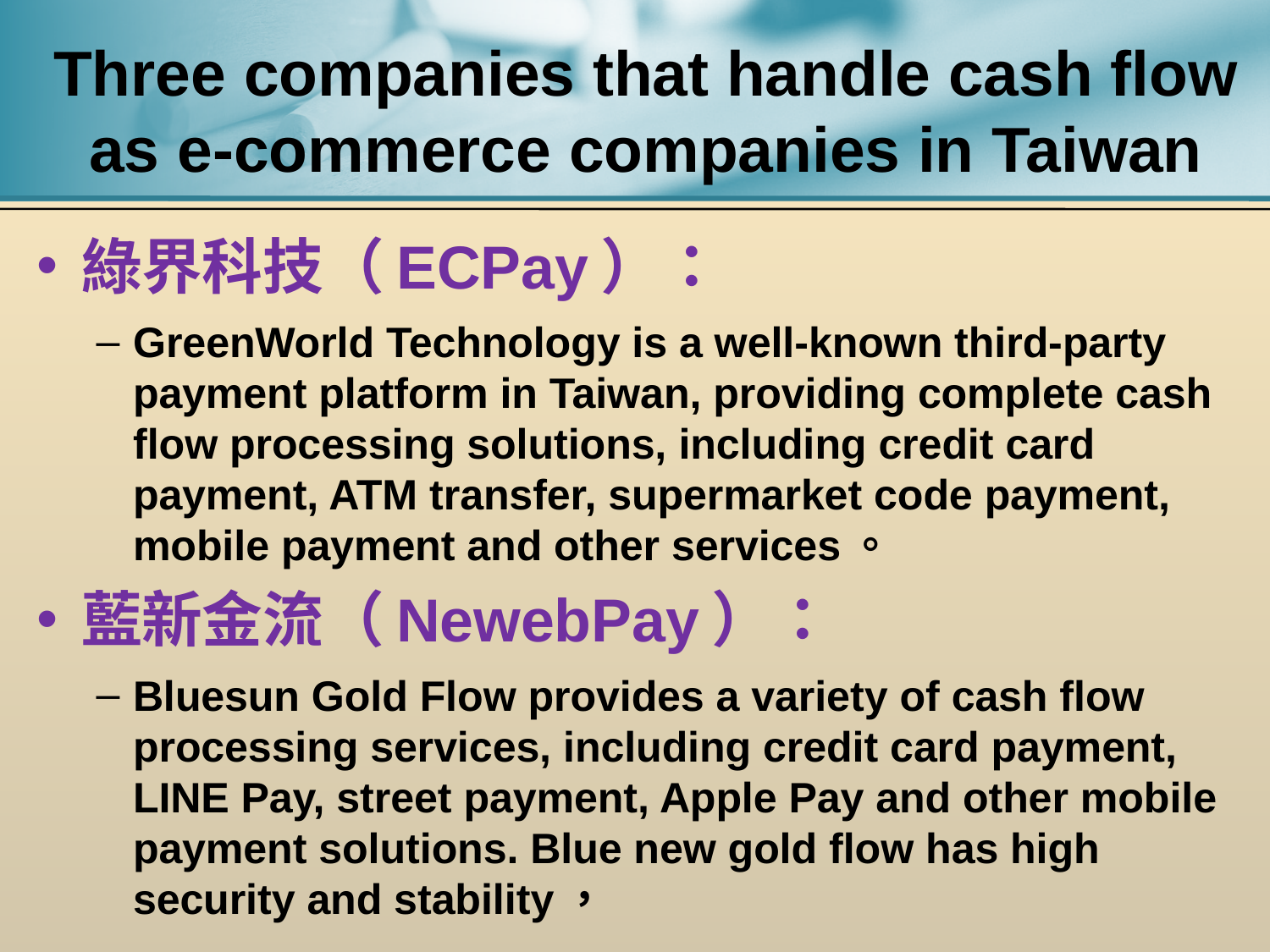

# Three companies that handle cash flow as e-commerce companies in Taiwan
綠界科技（ECPay）：
GreenWorld Technology is a well-known third-party payment platform in Taiwan, providing complete cash flow processing solutions, including credit card payment, ATM transfer, supermarket code payment, mobile payment and other services。
藍新金流（NewebPay）：
Bluesun Gold Flow provides a variety of cash flow processing services, including credit card payment, LINE Pay, street payment, Apple Pay and other mobile payment solutions. Blue new gold flow has high security and stability，